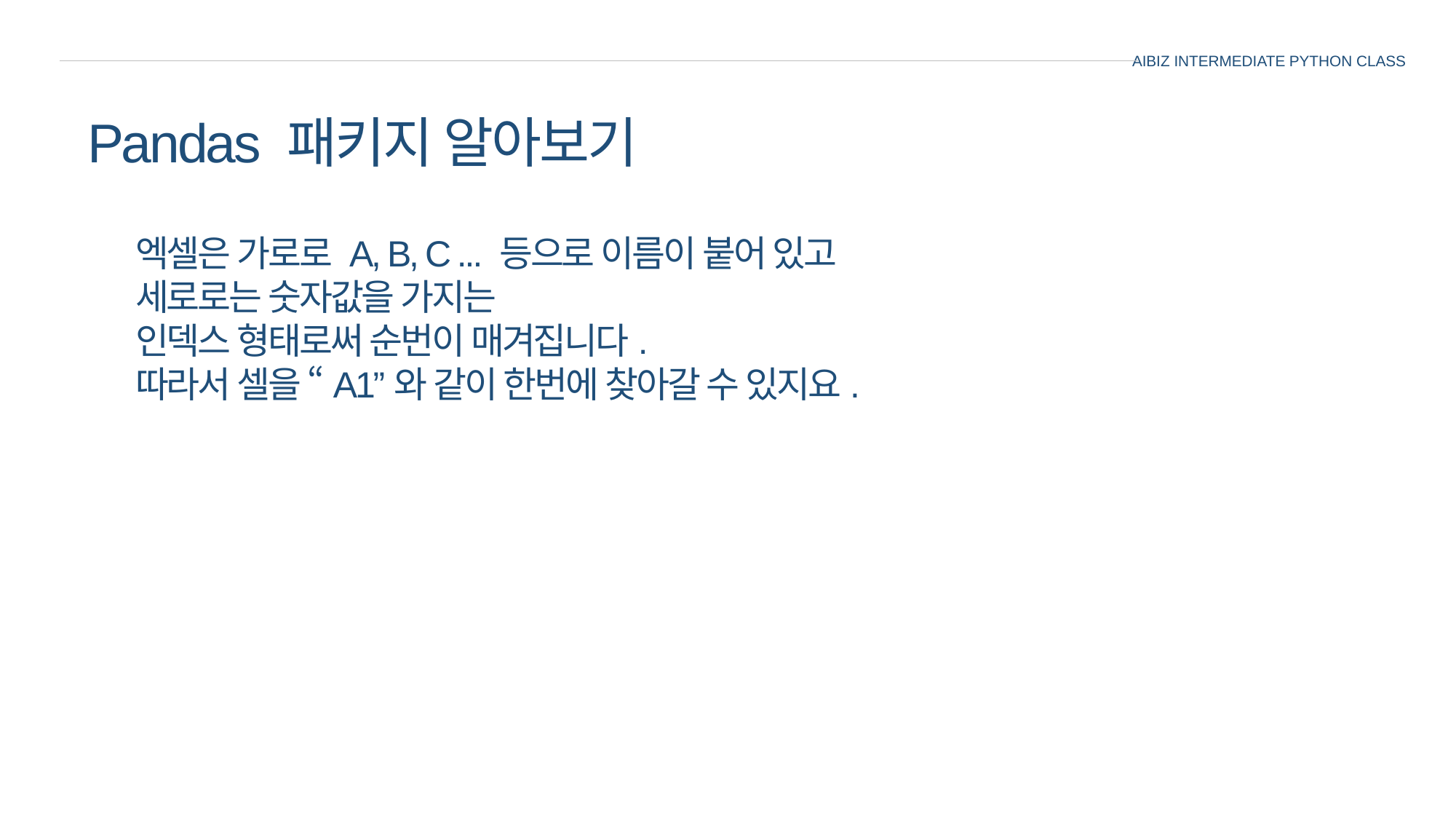

AIBIZ INTERMEDIATE PYTHON CLASS
Pandas 패키지 알아보기
엑셀은 가로로 A, B, C ... 등으로 이름이 붙어 있고
세로로는 숫자값을 가지는
인덱스 형태로써 순번이 매겨집니다.
따라서 셀을 “A1”와 같이 한번에 찾아갈 수 있지요.